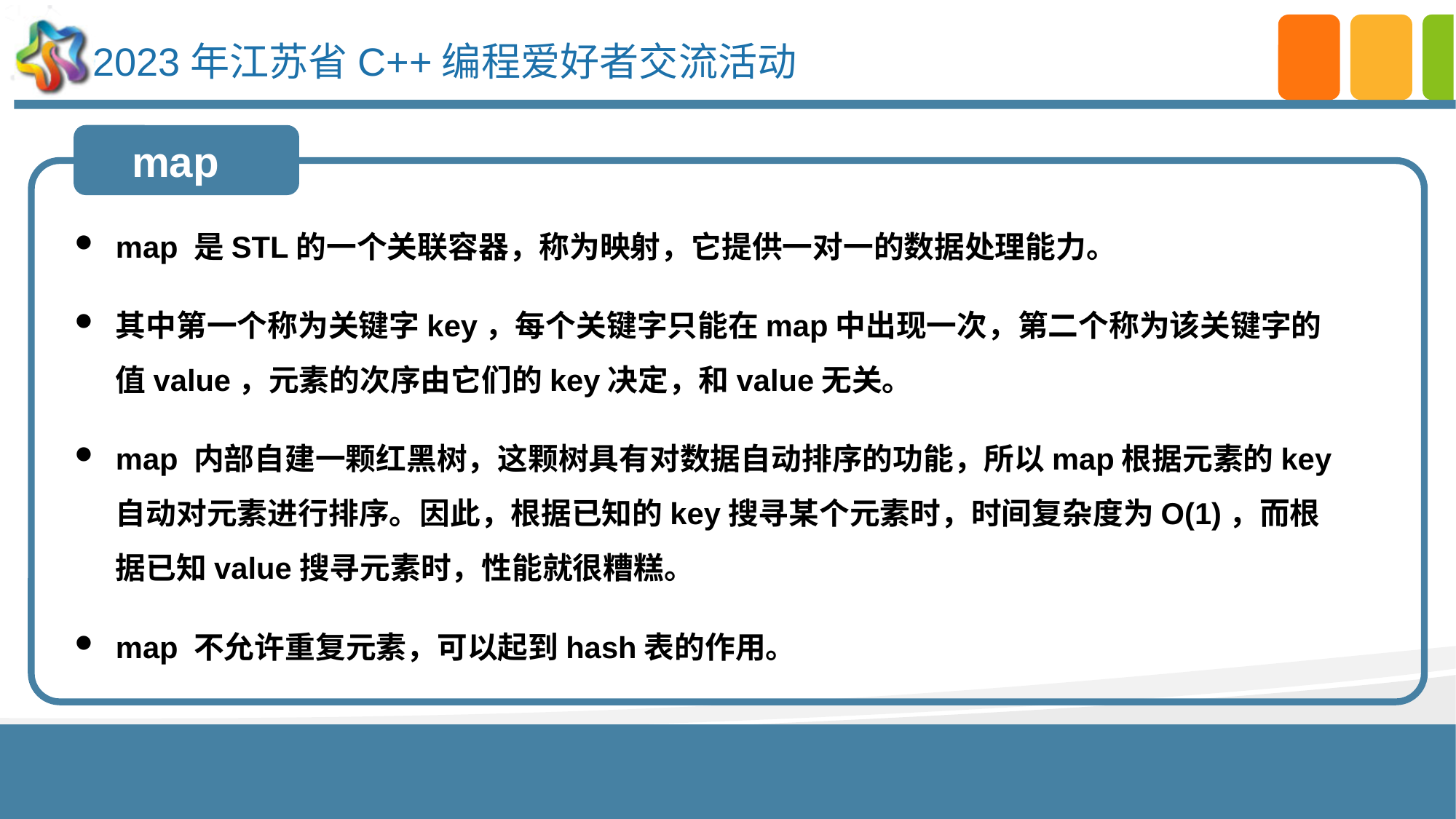

map
map 是STL的一个关联容器，称为映射，它提供一对一的数据处理能力。
其中第一个称为关键字key，每个关键字只能在map中出现一次，第二个称为该关键字的值value，元素的次序由它们的key决定，和value无关。
map 内部自建一颗红黑树，这颗树具有对数据自动排序的功能，所以map根据元素的key自动对元素进行排序。因此，根据已知的key搜寻某个元素时，时间复杂度为O(1)，而根据已知value搜寻元素时，性能就很糟糕。
map 不允许重复元素，可以起到hash表的作用。